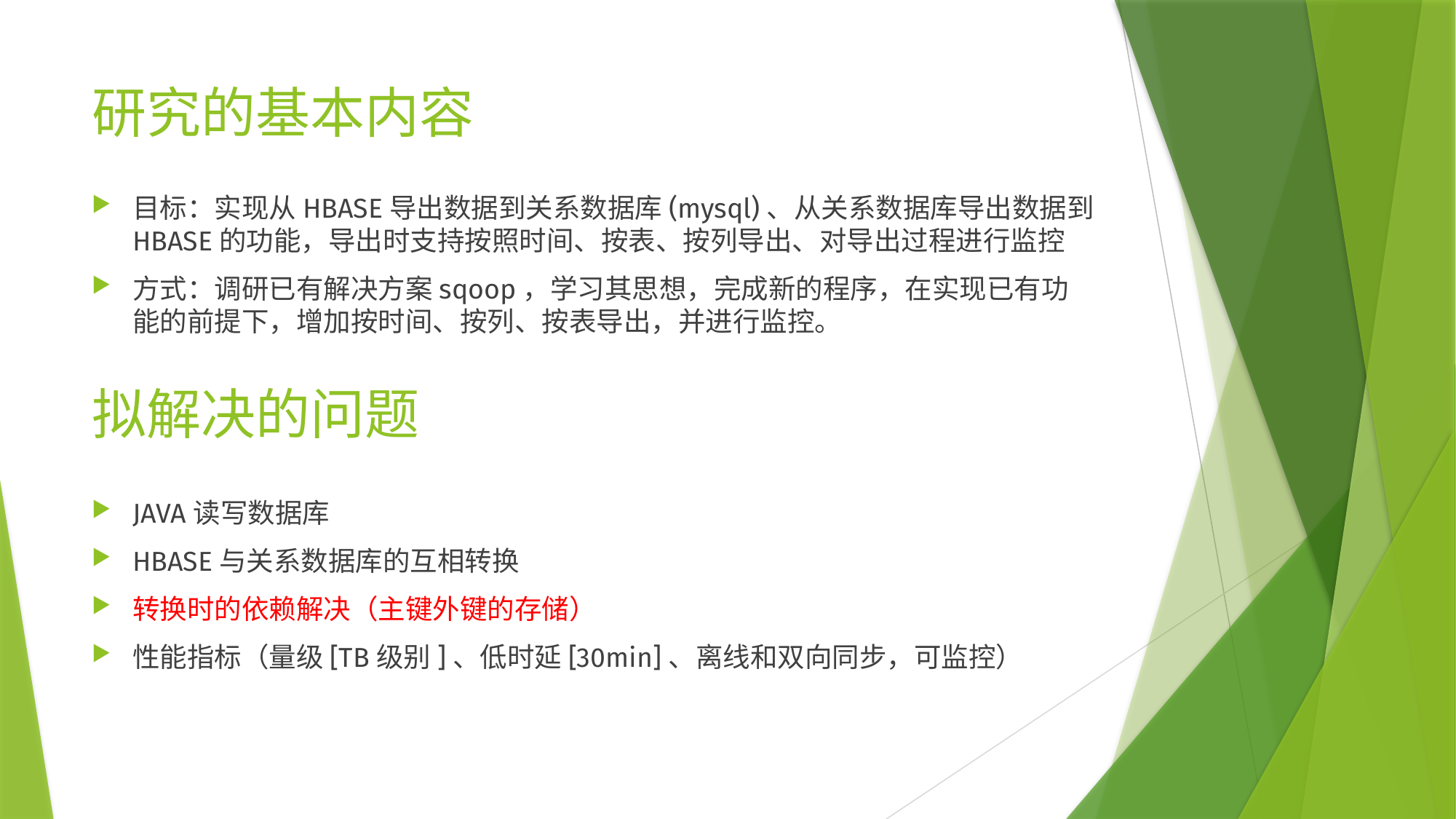

# 研究的基本内容
目标：实现从HBASE导出数据到关系数据库(mysql)、从关系数据库导出数据到HBASE的功能，导出时支持按照时间、按表、按列导出、对导出过程进行监控
方式：调研已有解决方案sqoop，学习其思想，完成新的程序，在实现已有功能的前提下，增加按时间、按列、按表导出，并进行监控。

JAVA读写数据库
HBASE与关系数据库的互相转换
转换时的依赖解决（主键外键的存储）
性能指标（量级[TB级别]、低时延[30min]、离线和双向同步，可监控）
拟解决的问题